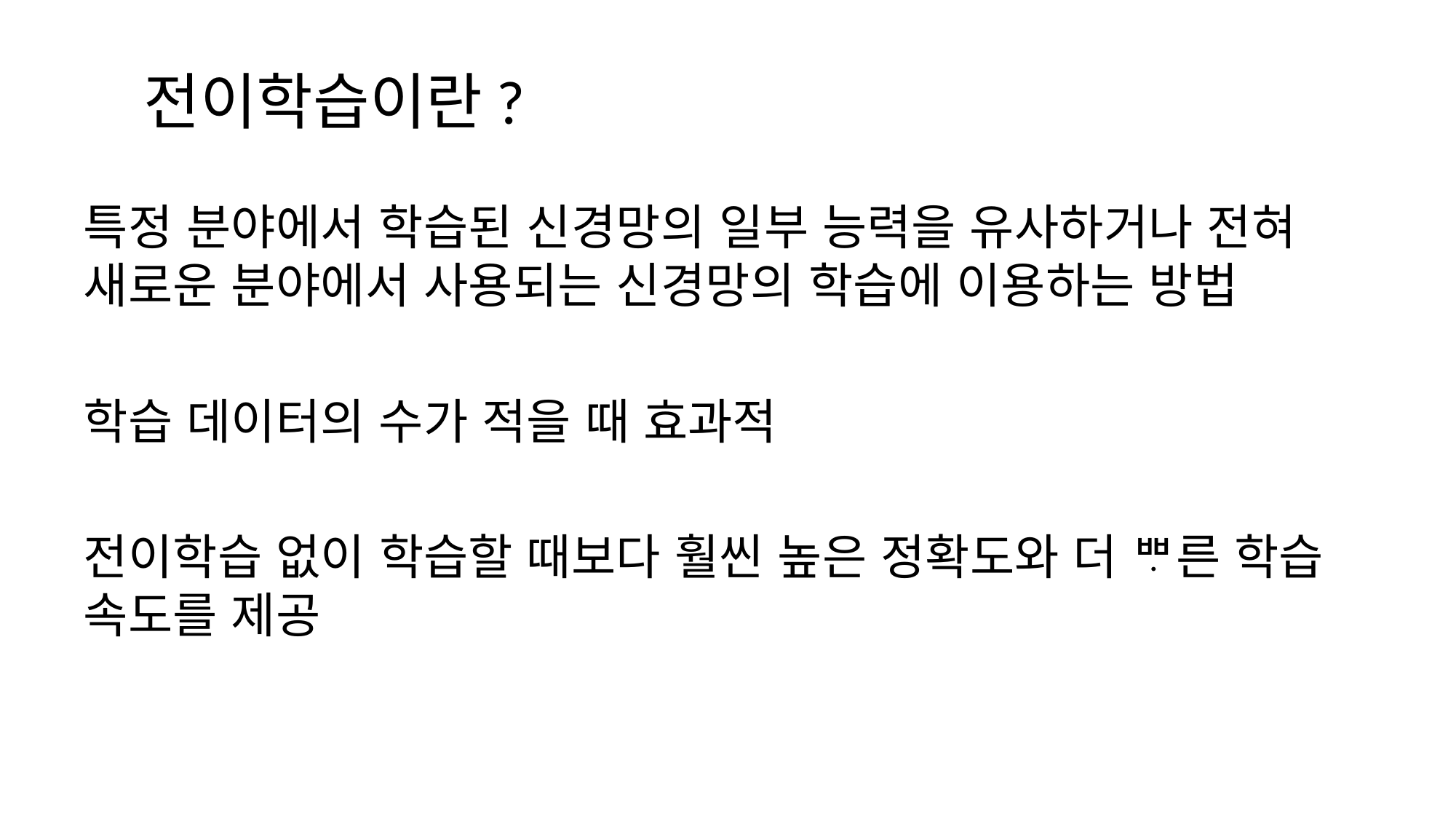

# 전이학습이란?
특정 분야에서 학습된 신경망의 일부 능력을 유사하거나 전혀 새로운 분야에서 사용되는 신경망의 학습에 이용하는 방법

학습 데이터의 수가 적을 때 효과적

전이학습 없이 학습할 때보다 훨씬 높은 정확도와 더 ᄈᆞ른 학습 속도를 제공